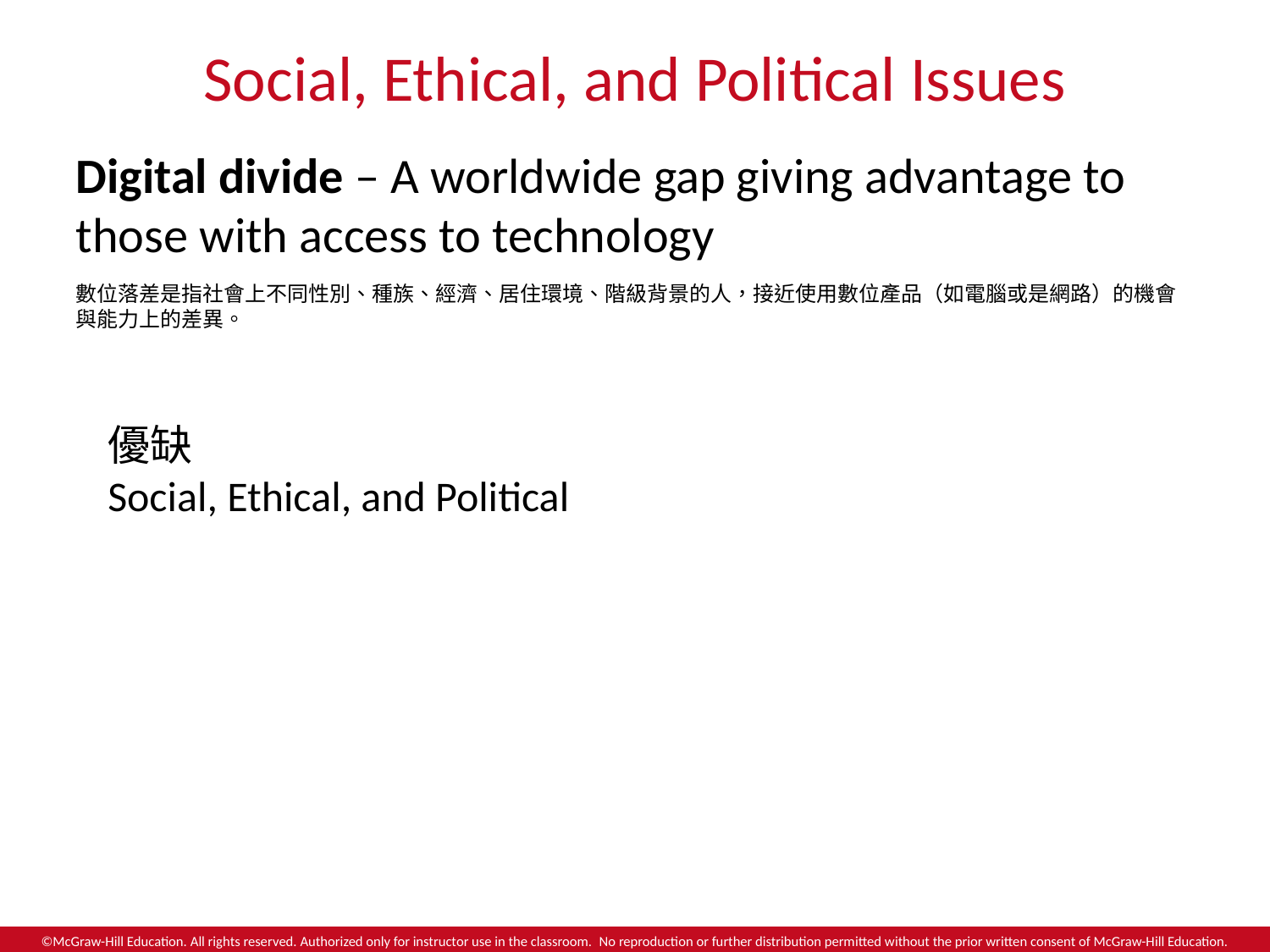

# Social, Ethical, and Political Issues
Digital divide – A worldwide gap giving advantage to those with access to technology
數位落差是指社會上不同性別、種族、經濟、居住環境、階級背景的人，接近使用數位產品（如電腦或是網路）的機會與能力上的差異。
優缺
Social, Ethical, and Political